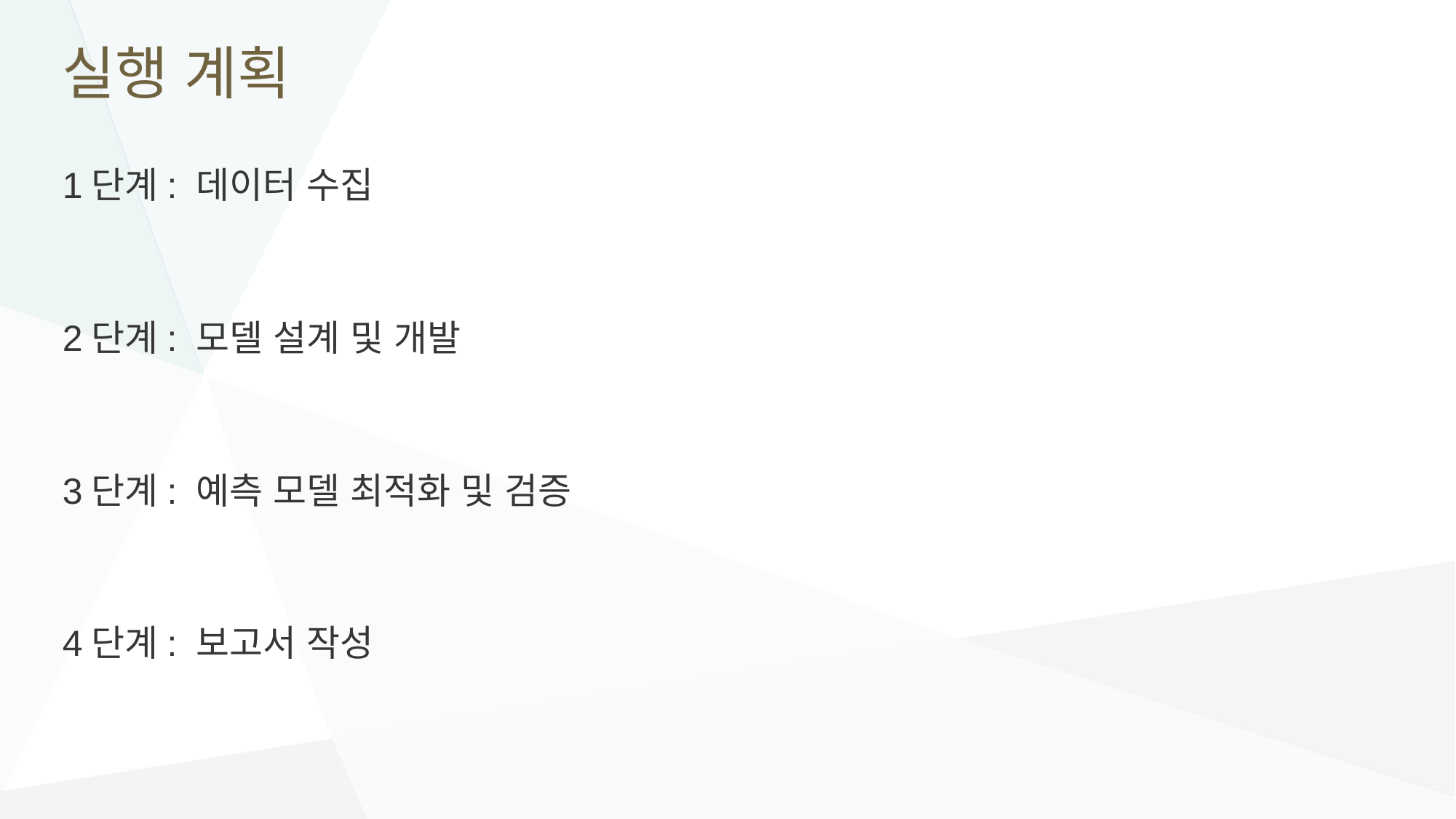

# 실행 계획
1단계: 데이터 수집

2단계: 모델 설계 및 개발

3단계: 예측 모델 최적화 및 검증

4단계: 보고서 작성